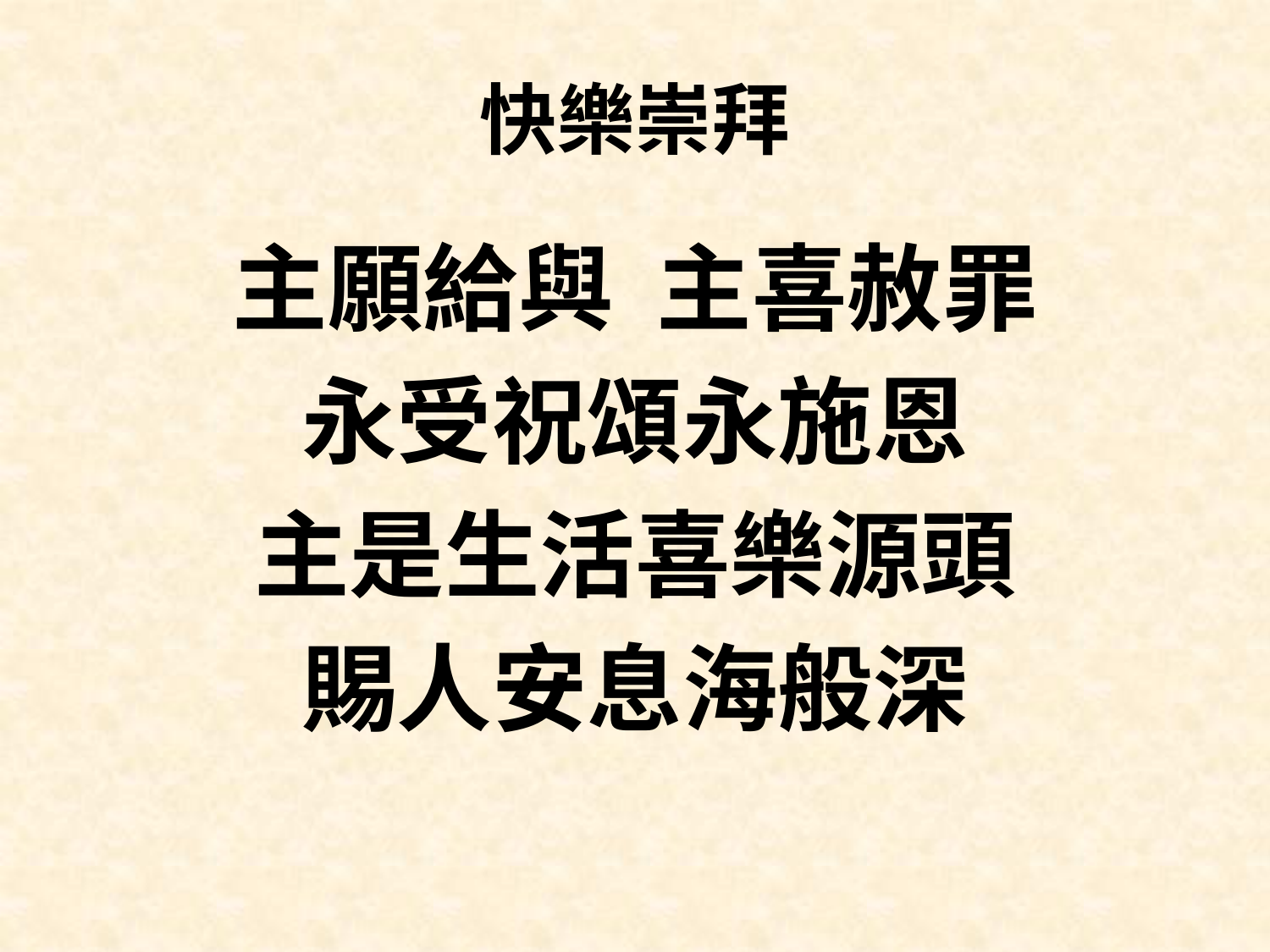

# 快樂崇拜
主願給與  主喜赦罪
永受祝頌永施恩
主是生活喜樂源頭
賜人安息海般深